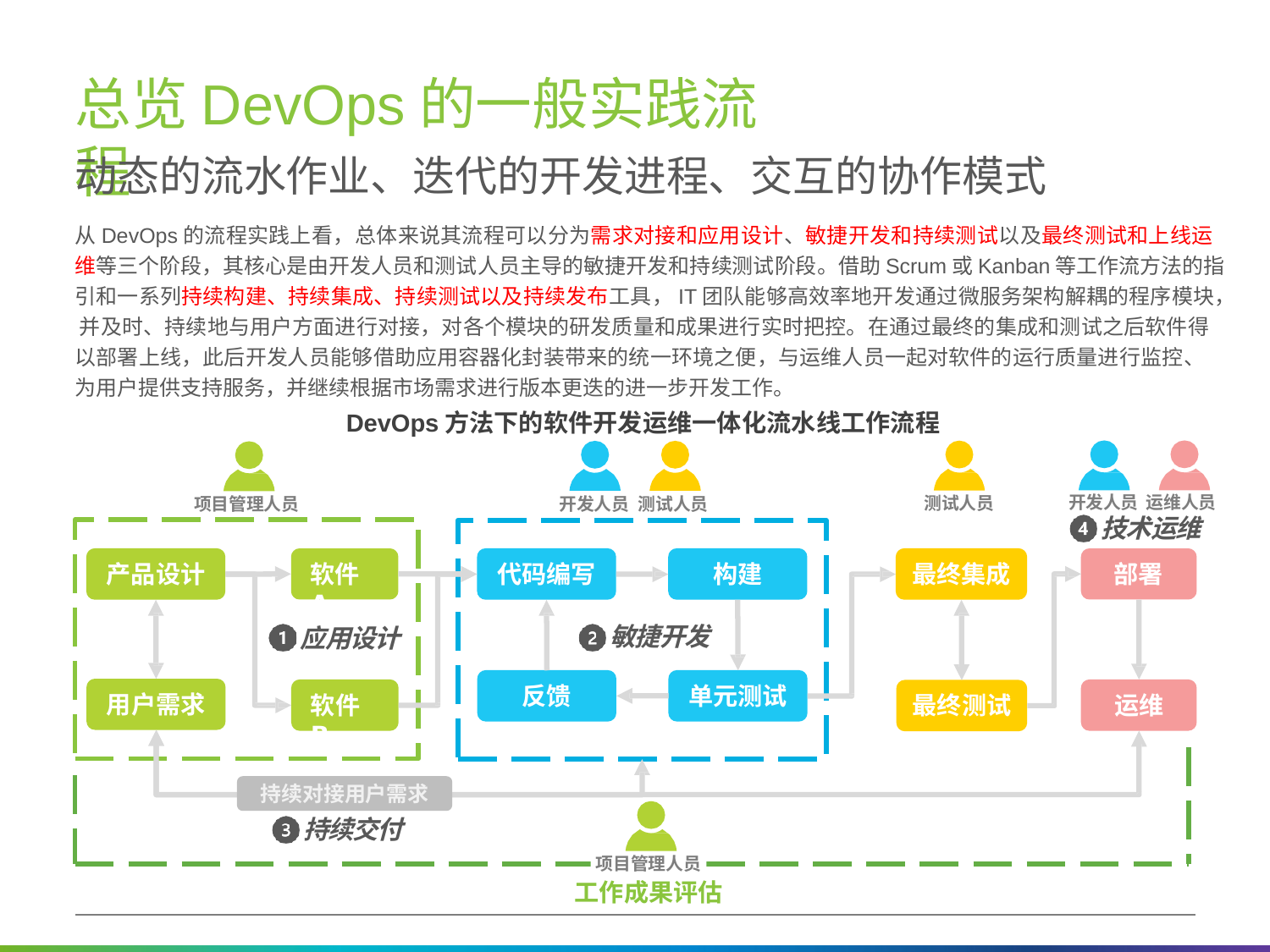

# 总览DevOps的一般实践流程
动态的流水作业、迭代的开发进程、交互的协作模式
从DevOps的流程实践上看，总体来说其流程可以分为需求对接和应用设计、敏捷开发和持续测试以及最终测试和上线运 维等三个阶段，其核心是由开发人员和测试人员主导的敏捷开发和持续测试阶段。借助Scrum或Kanban等工作流方法的指 引和一系列持续构建、持续集成、持续测试以及持续发布工具，IT团队能够高效率地开发通过微服务架构解耦的程序模块， 并及时、持续地与用户方面进行对接，对各个模块的研发质量和成果进行实时把控。在通过最终的集成和测试之后软件得 以部署上线，此后开发人员能够借助应用容器化封装带来的统一环境之便，与运维人员一起对软件的运行质量进行监控、 为用户提供支持服务，并继续根据市场需求进行版本更迭的进一步开发工作。
DevOps方法下的软件开发运维一体化流水线工作流程

测试人员
开发人员 运维人员
技术运维
部署
项目管理人员
开发人员 测试人员

软件A
产品设计
代码编写
构建
最终集成

敏捷开发
单元测试
应用设计

反馈

用户需求
软件B
运维

最终测试

持续对接用户需求
持续交付

项目管理人员

工作成果评估

15